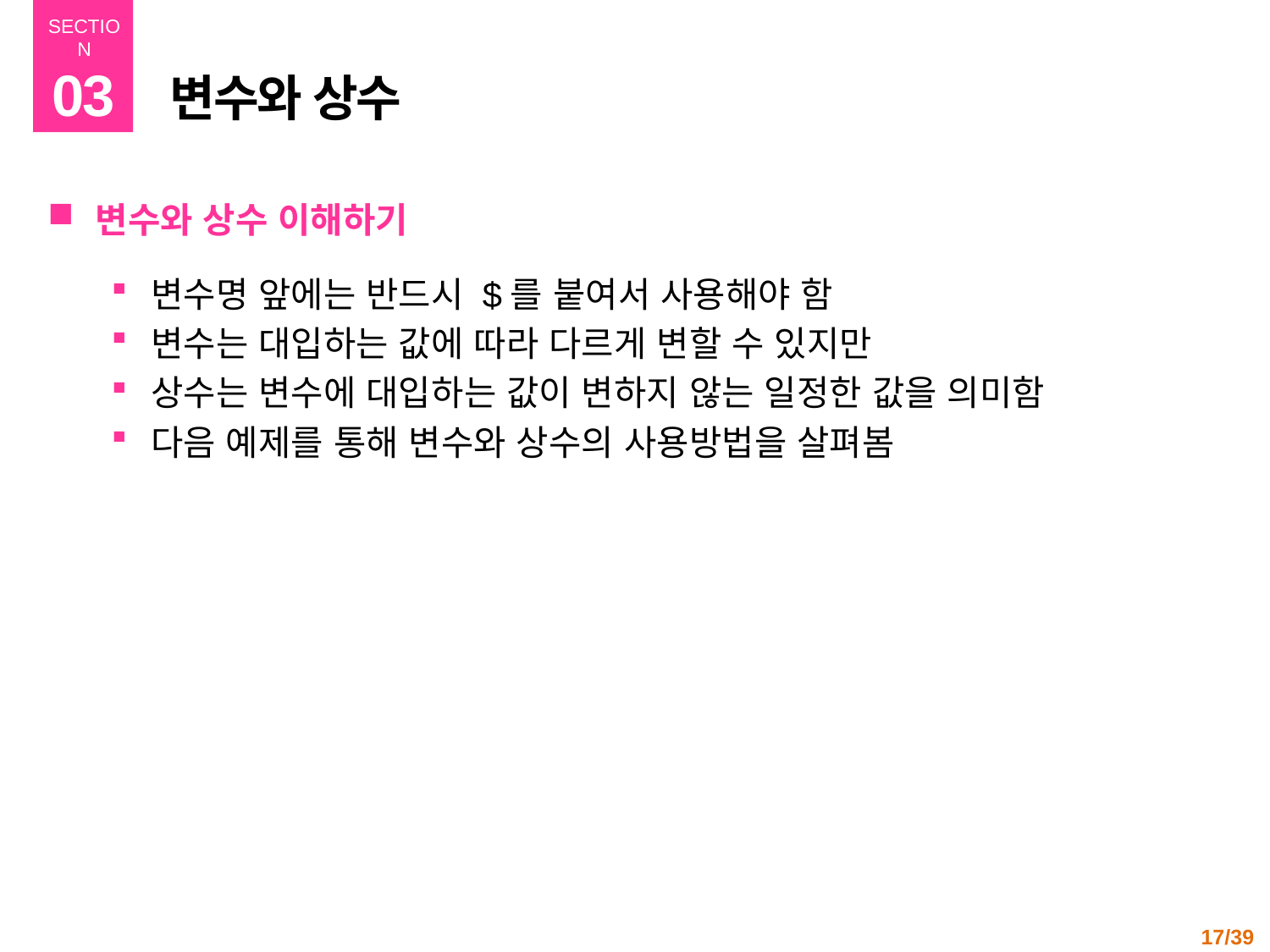

03
# 변수와 상수
변수와 상수 이해하기

변수명 앞에는 반드시 $를 붙여서 사용해야 함
변수는 대입하는 값에 따라 다르게 변할 수 있지만
상수는 변수에 대입하는 값이 변하지 않는 일정한 값을 의미함
다음 예제를 통해 변수와 상수의 사용방법을 살펴봄